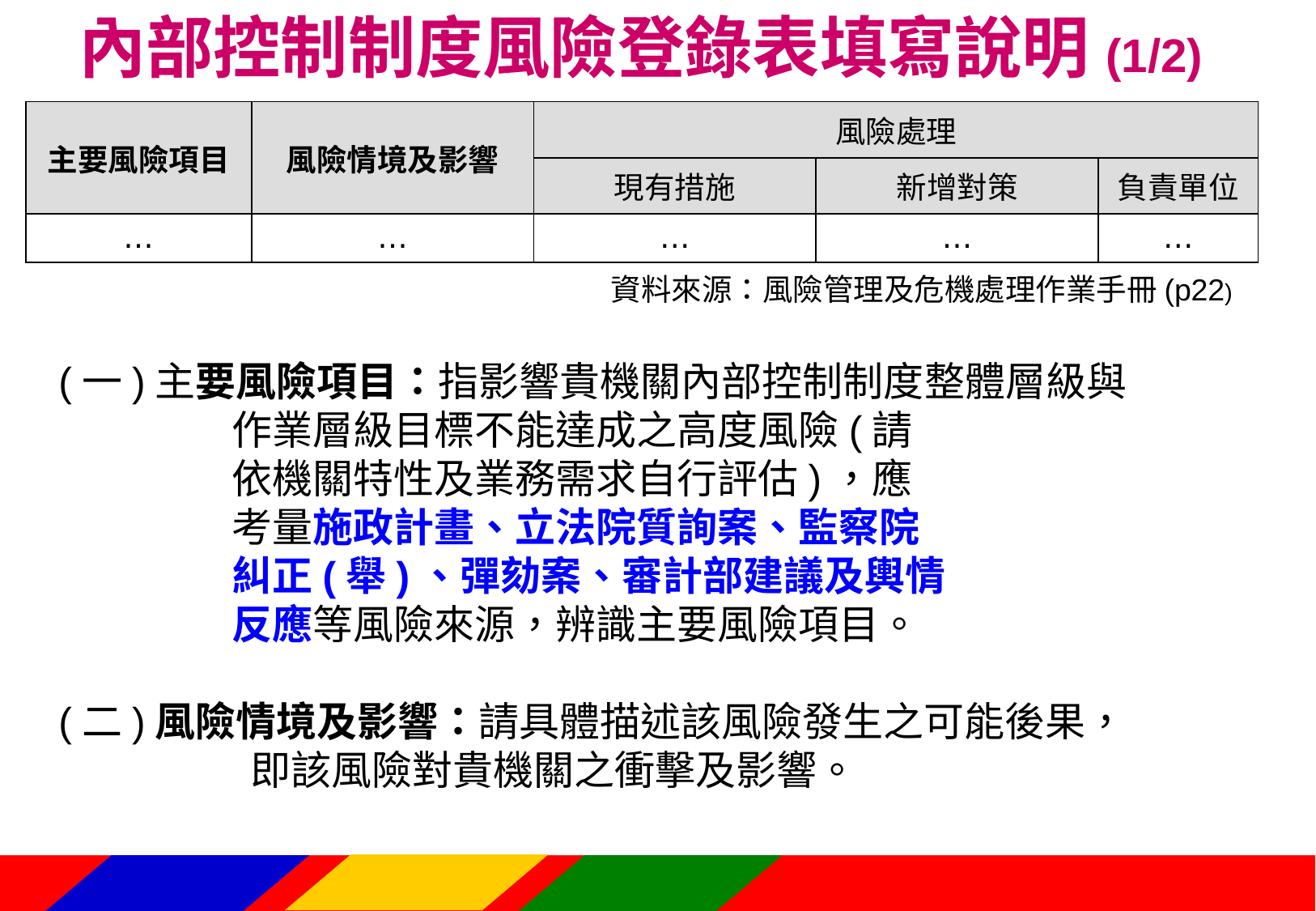

內部控制制度風險登錄表填寫說明(1/2)
| 主要風險項目 | 風險情境及影響 | 風險處理 |  |  |
| --- | --- | --- | --- | --- |
|  |  | 現有措施 | 新增對策 | 負責單位 |
| … | … | … | … | … |
資料來源：風險管理及危機處理作業手冊(p22)
(一)主要風險項目：指影響貴機關內部控制制度整體層級與
                  作業層級目標不能達成之高度風險(請
                  依機關特性及業務需求自行評估)，應
                  考量施政計畫、立法院質詢案、監察院
                  糾正(舉)、彈劾案、審計部建議及輿情
                  反應等風險來源，辨識主要風險項目。

(二)風險情境及影響：請具體描述該風險發生之可能後果，
                    即該風險對貴機關之衝擊及影響。

85